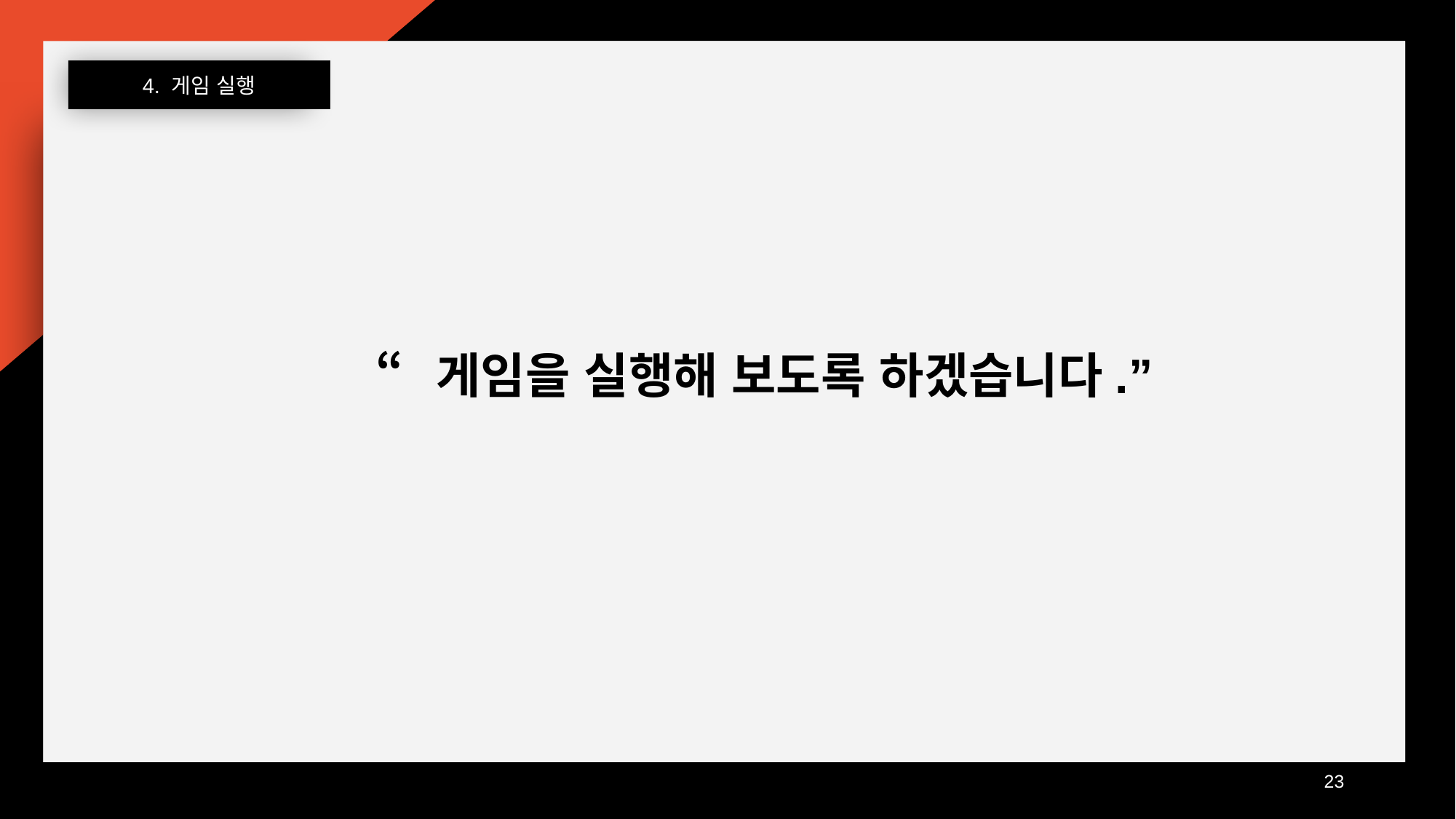

4. 게임 실행
“게임을 실행해 보도록 하겠습니다.”
23